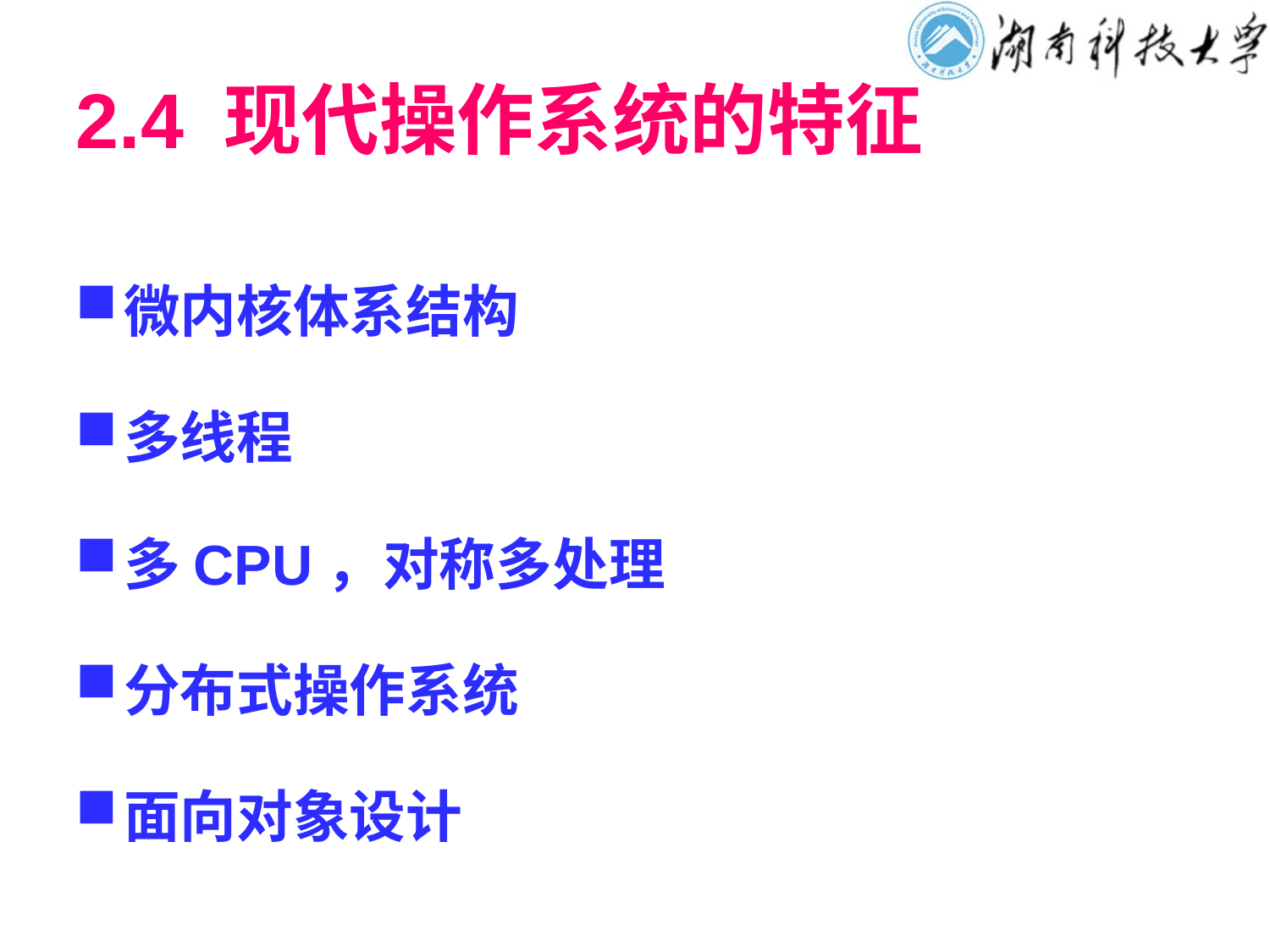

# 2.4 现代操作系统的特征
微内核体系结构
多线程
多CPU，对称多处理
分布式操作系统
面向对象设计